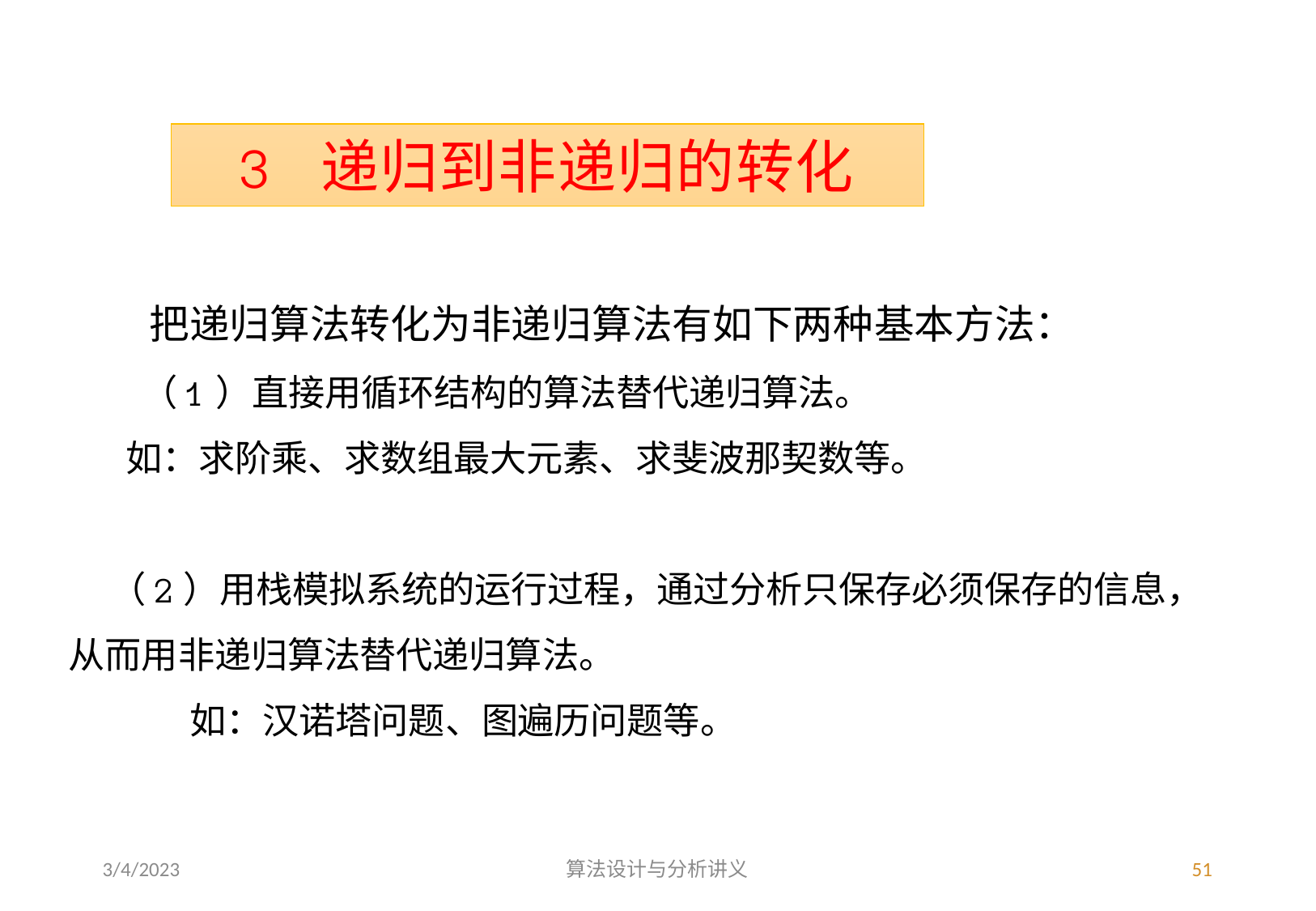

3 递归到非递归的转化
　　把递归算法转化为非递归算法有如下两种基本方法：
　　（1）直接用循环结构的算法替代递归算法。
      如：求阶乘、求数组最大元素、求斐波那契数等。

    （2）用栈模拟系统的运行过程，通过分析只保存必须保存的信息，从而用非递归算法替代递归算法。
	如：汉诺塔问题、图遍历问题等。
3/4/2023
算法设计与分析讲义
51